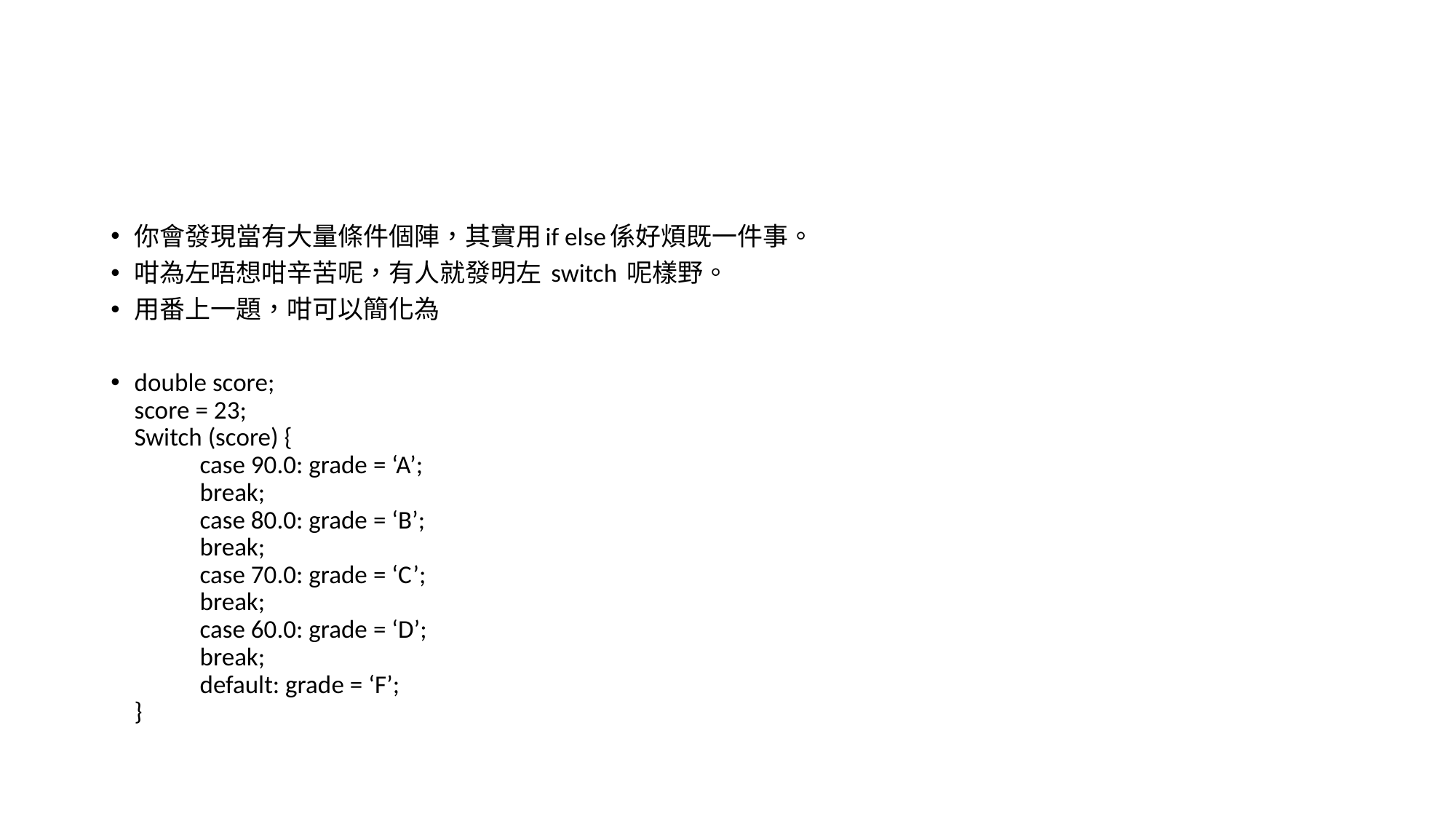

#
你會發現當有大量條件個陣，其實用if else係好煩既一件事。
咁為左唔想咁辛苦呢，有人就發明左 switch 呢樣野。
用番上一題，咁可以簡化為

double score;
score = 23;
Switch (score) {
	case 90.0: grade = ‘A’;
			break;
	case 80.0: grade = ‘B’;
			break;
	case 70.0: grade = ‘C’;
			break;
	case 60.0: grade = ‘D’;
			break;
	default: grade = ‘F’;
}